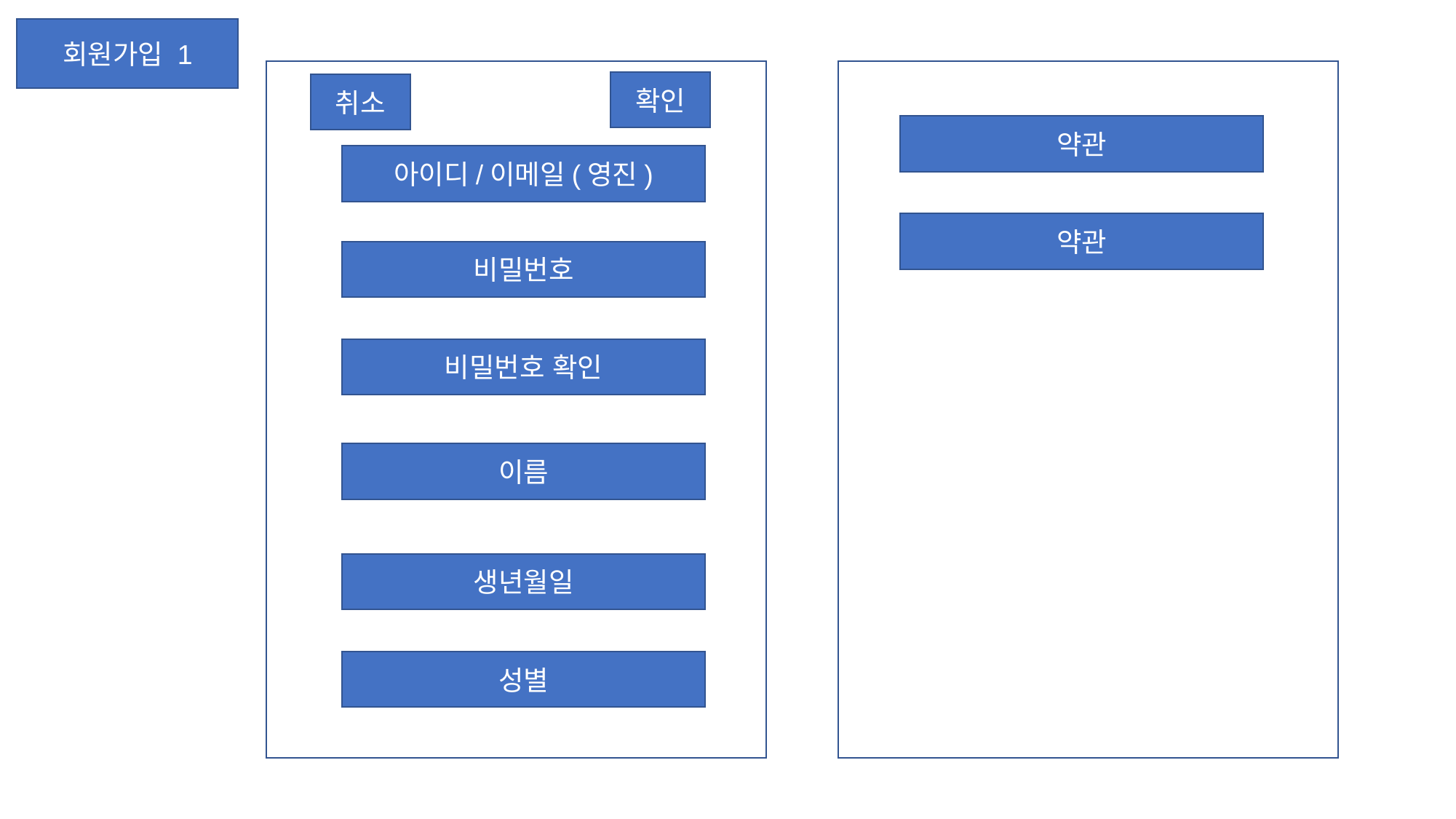

회원가입 1

확인
취소
약관
아이디/이메일(영진)
약관
비밀번호
비밀번호 확인
이름
생년월일
성별